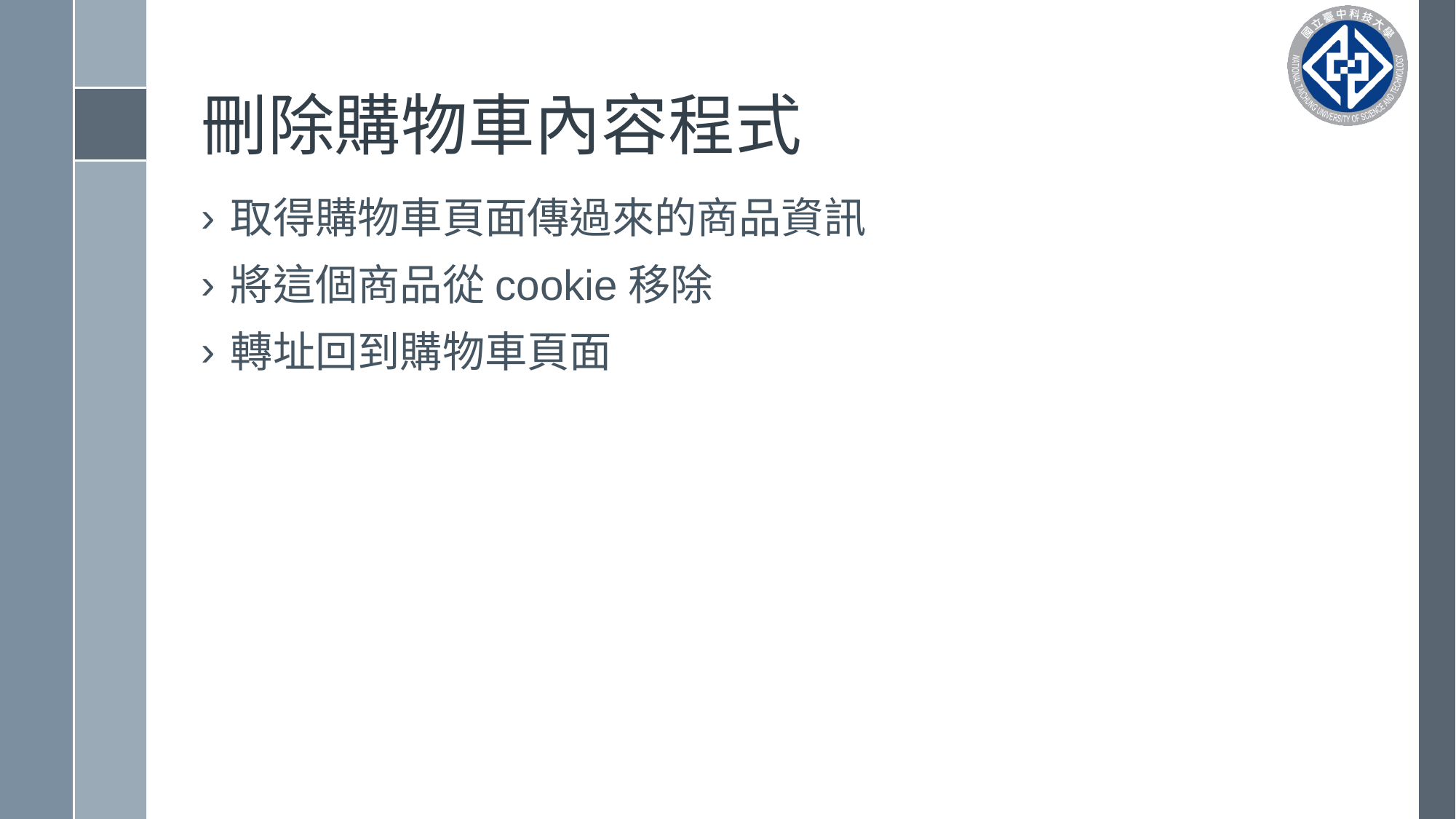

# 刪除購物車內容程式
取得購物車頁面傳過來的商品資訊
將這個商品從cookie移除
轉址回到購物車頁面